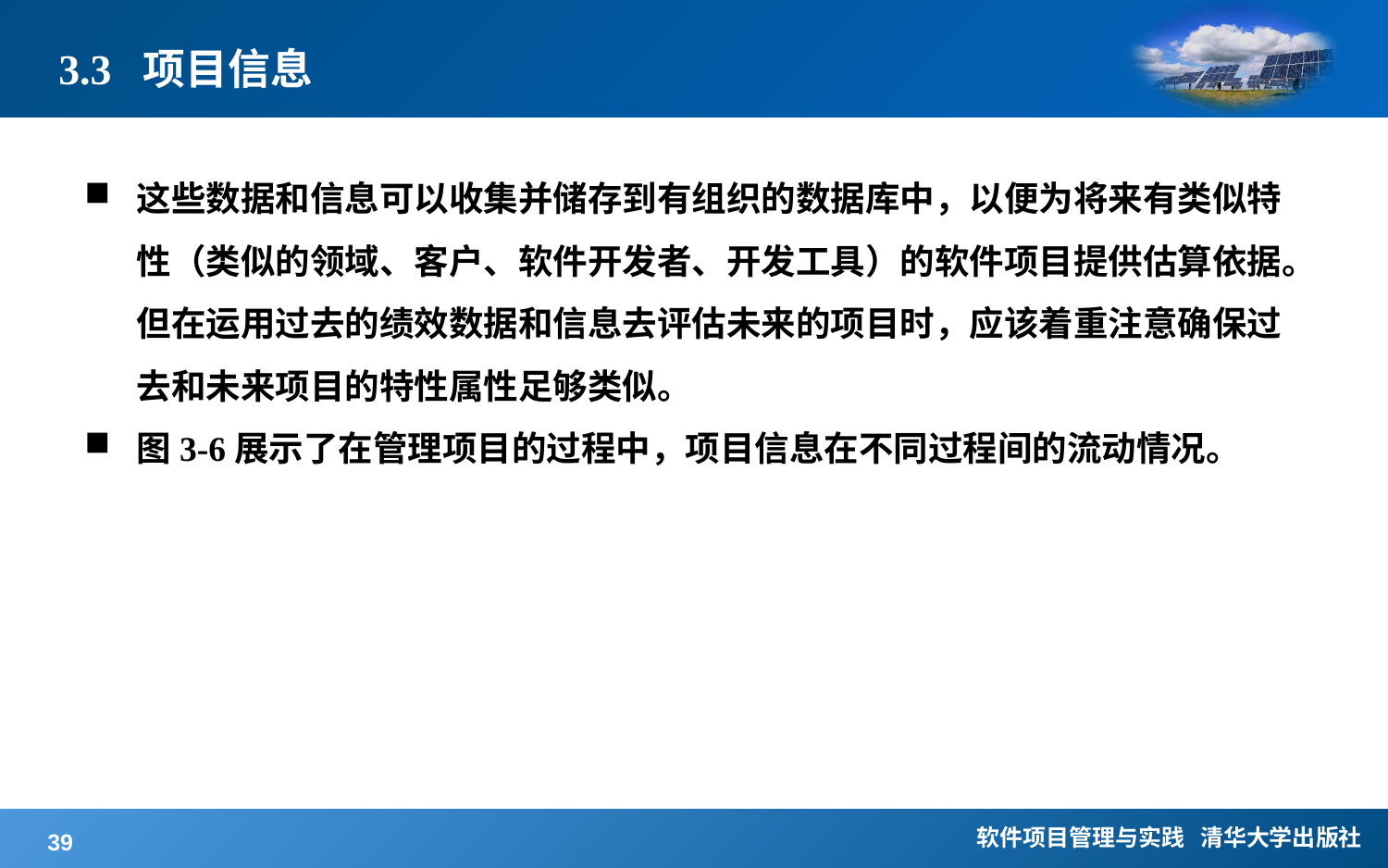

# 3.3  项目信息
这些数据和信息可以收集并储存到有组织的数据库中，以便为将来有类似特性（类似的领域、客户、软件开发者、开发工具）的软件项目提供估算依据。但在运用过去的绩效数据和信息去评估未来的项目时，应该着重注意确保过去和未来项目的特性属性足够类似。
图3-6展示了在管理项目的过程中，项目信息在不同过程间的流动情况。